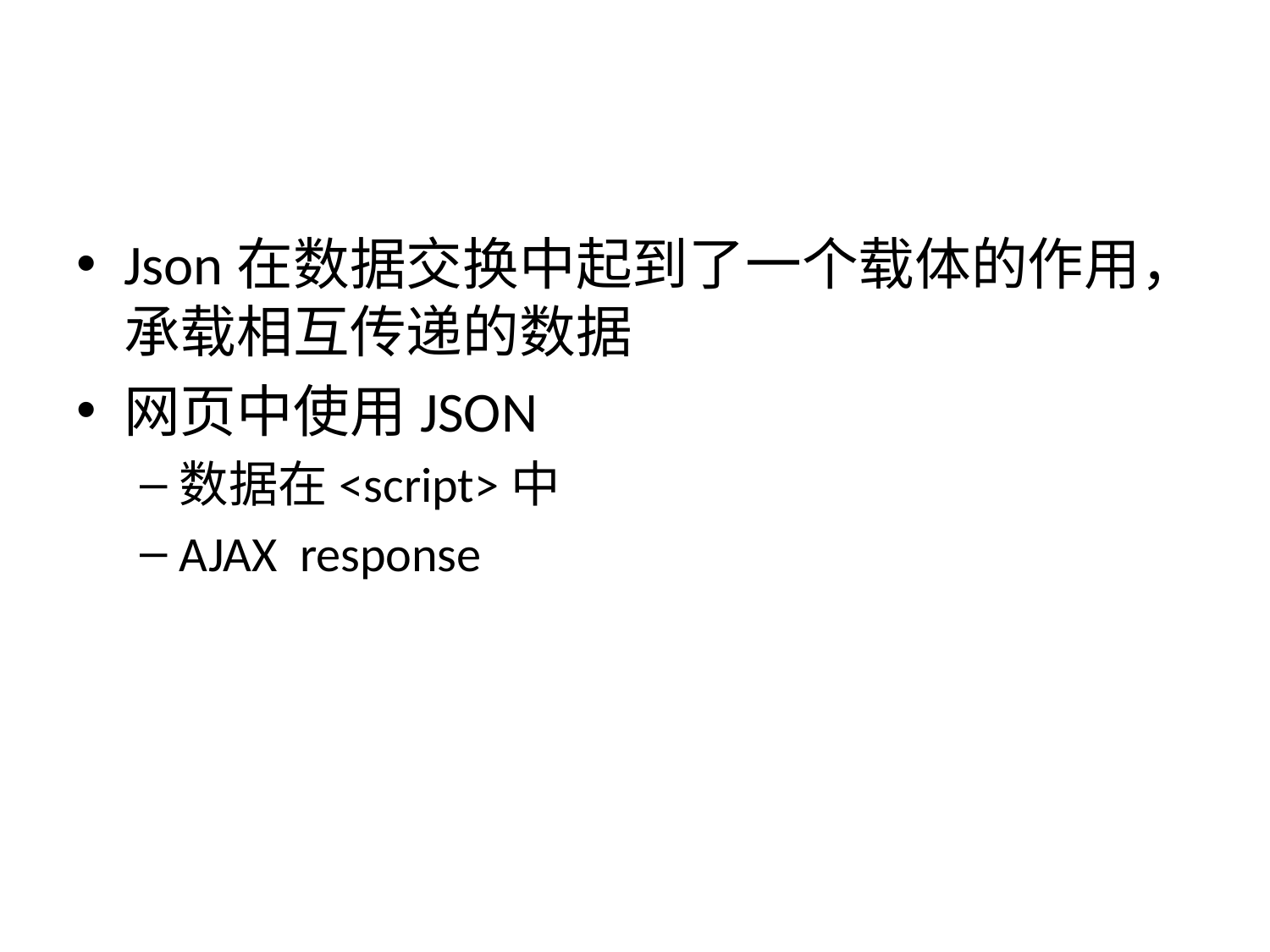

#
Json在数据交换中起到了一个载体的作用，承载相互传递的数据
网页中使用JSON
数据在<script>中
AJAX  response